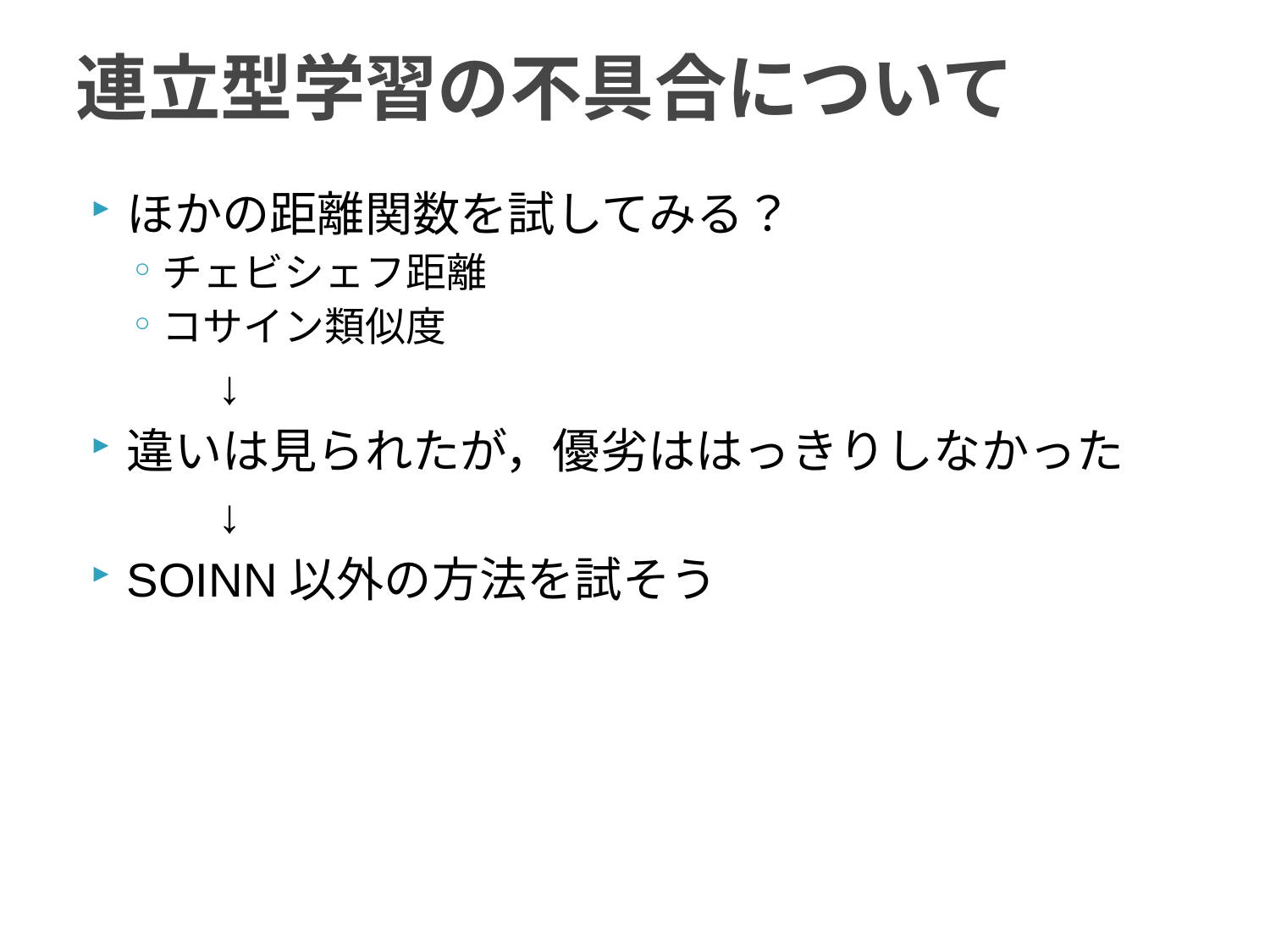

# 連立型学習の不具合について
ほかの距離関数を試してみる？
チェビシェフ距離
コサイン類似度
	↓
違いは見られたが，優劣ははっきりしなかった
	↓
SOINN以外の方法を試そう